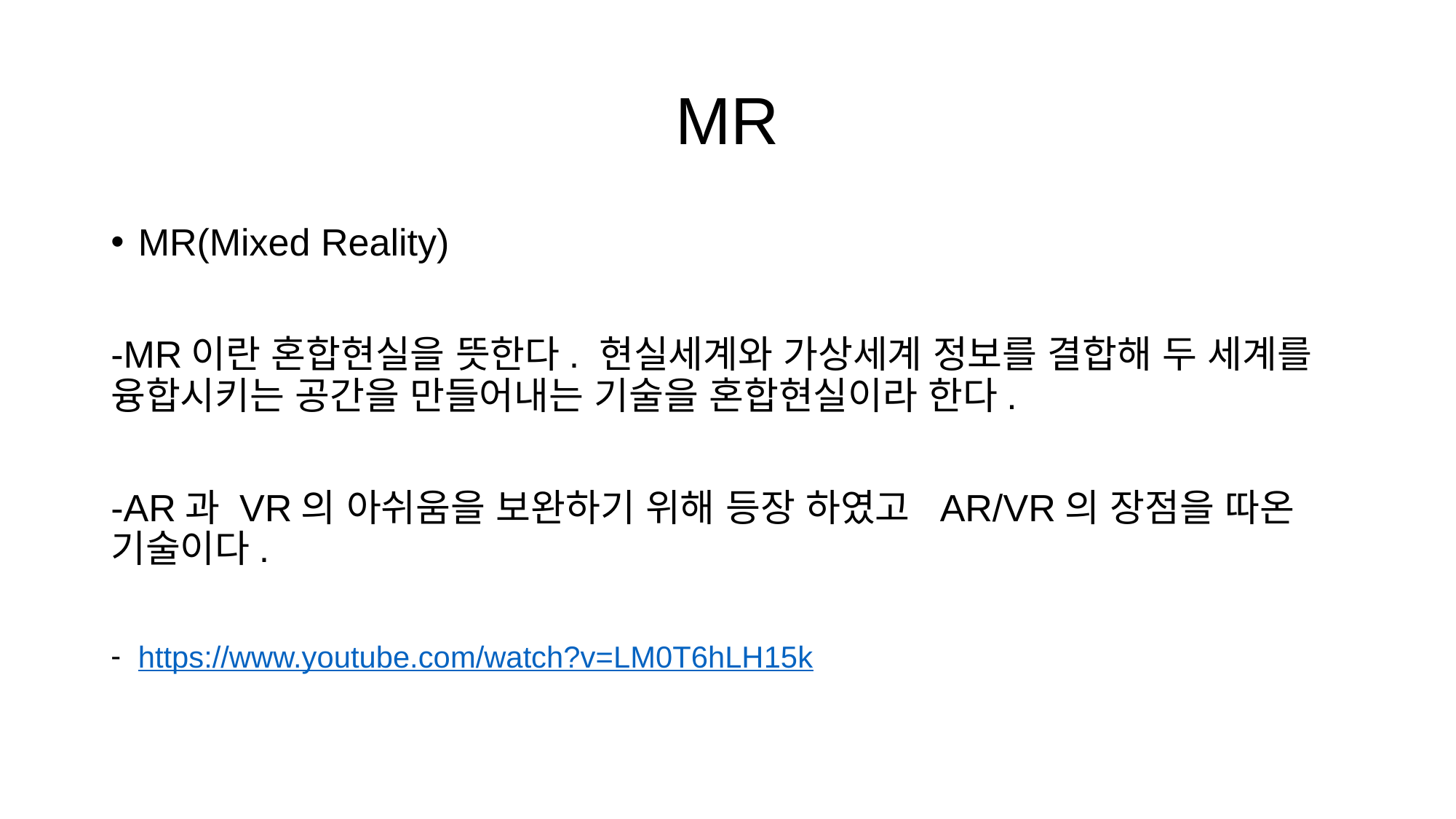

# MR
MR(Mixed Reality)

-MR이란 혼합현실을 뜻한다. 현실세계와 가상세계 정보를 결합해 두 세계를 융합시키는 공간을 만들어내는 기술을 혼합현실이라 한다.

-AR과 VR의 아쉬움을 보완하기 위해 등장 하였고  AR/VR의 장점을 따온 기술이다.

https://www.youtube.com/watch?v=LM0T6hLH15k